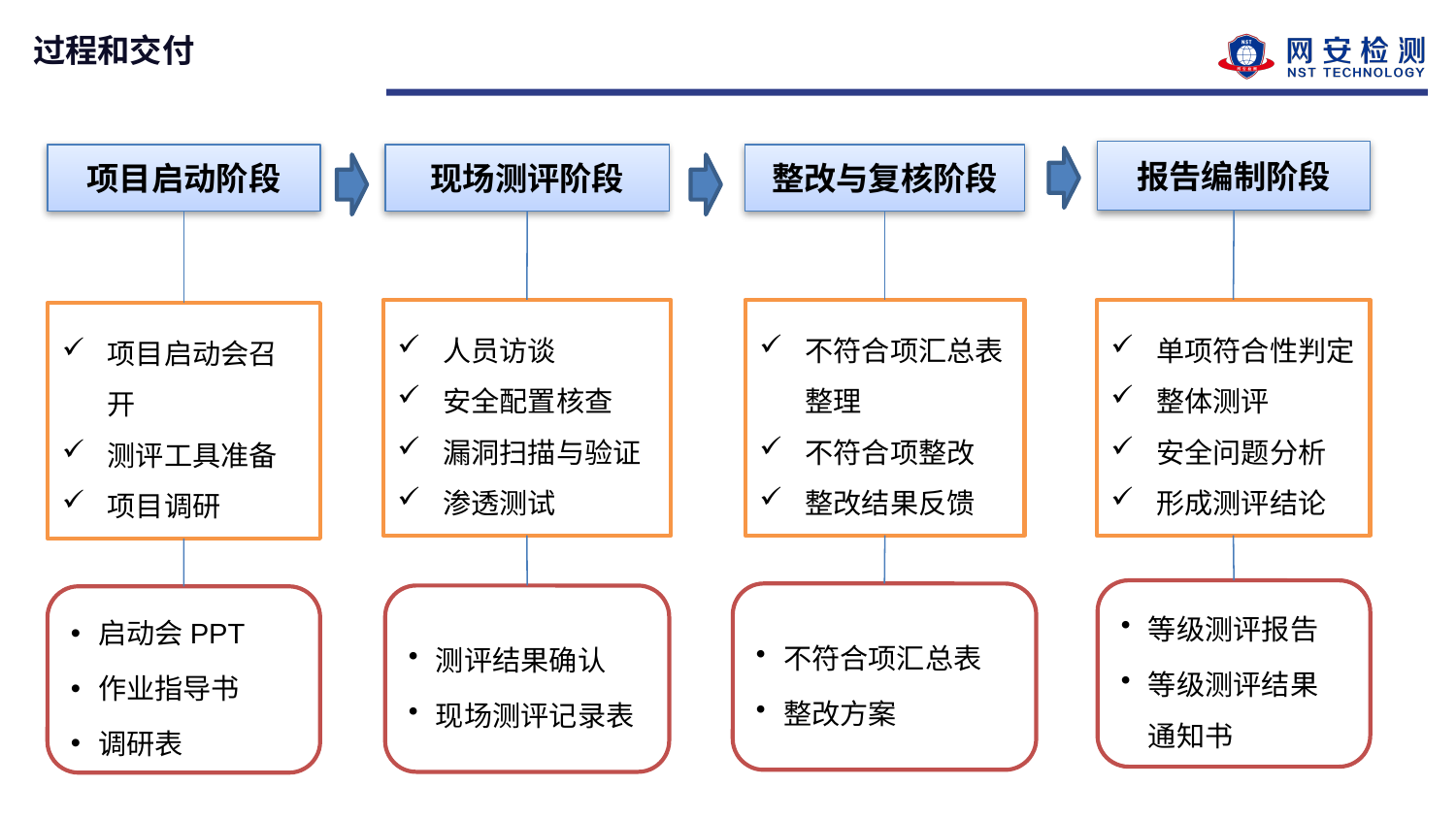

过程和交付

报告编制阶段
现场测评阶段
整改与复核阶段
项目启动阶段

单项符合性判定
整体测评
安全问题分析
形成测评结论
人员访谈
安全配置核查
漏洞扫描与验证
渗透测试
不符合项汇总表整理
不符合项整改
整改结果反馈
项目启动会召开
测评工具准备
项目调研
等级测评报告
等级测评结果通知书
不符合项汇总表
整改方案
测评结果确认
现场测评记录表
启动会PPT
作业指导书
调研表